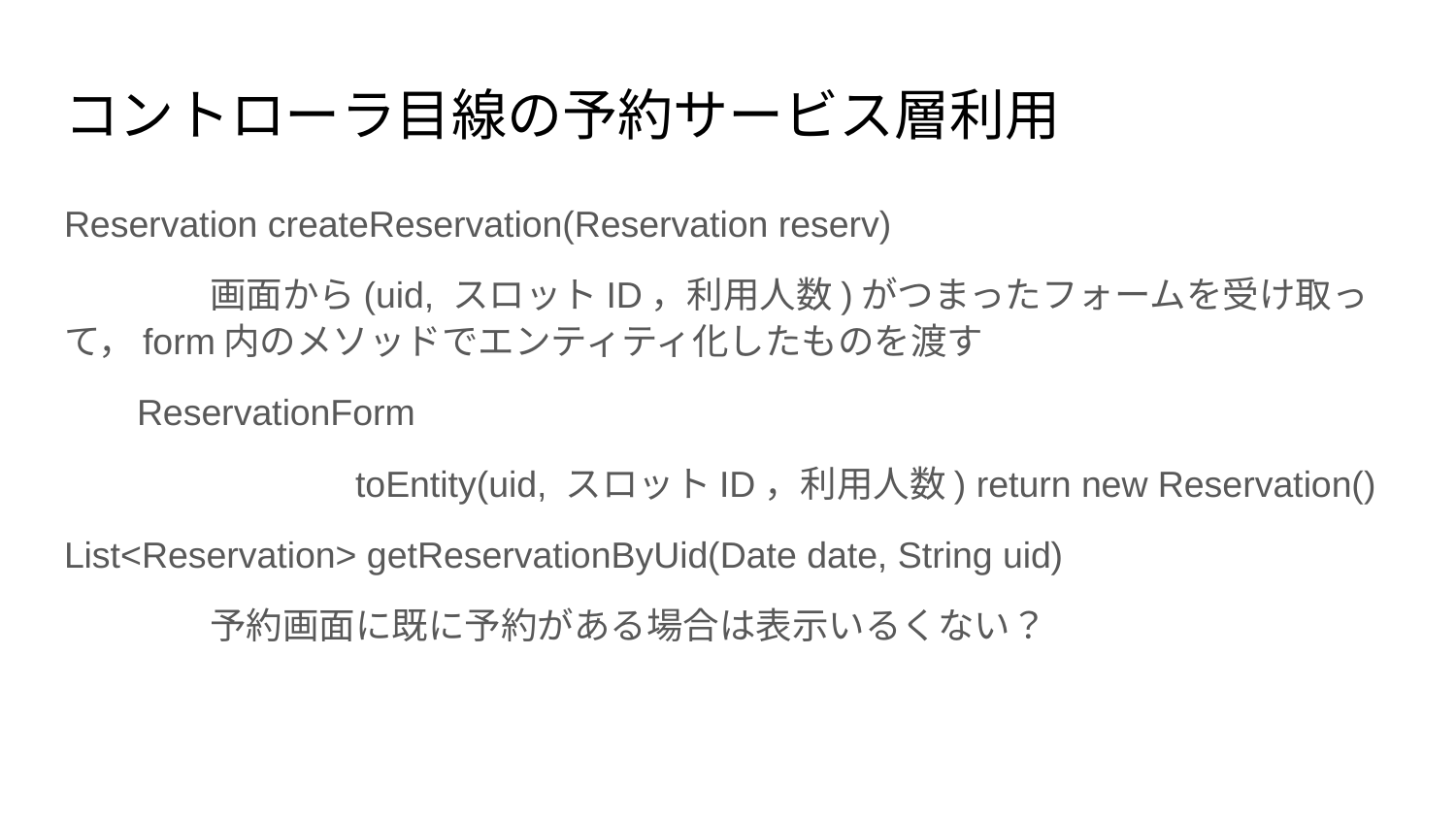

# コントローラ目線の予約サービス層利用
Reservation createReservation(Reservation reserv)
	画面から(uid, スロットID，利用人数)がつまったフォームを受け取って，form内のメソッドでエンティティ化したものを渡す
ReservationForm
		toEntity(uid, スロットID，利用人数) return new Reservation()
List<Reservation> getReservationByUid(Date date, String uid)
	予約画面に既に予約がある場合は表示いるくない？